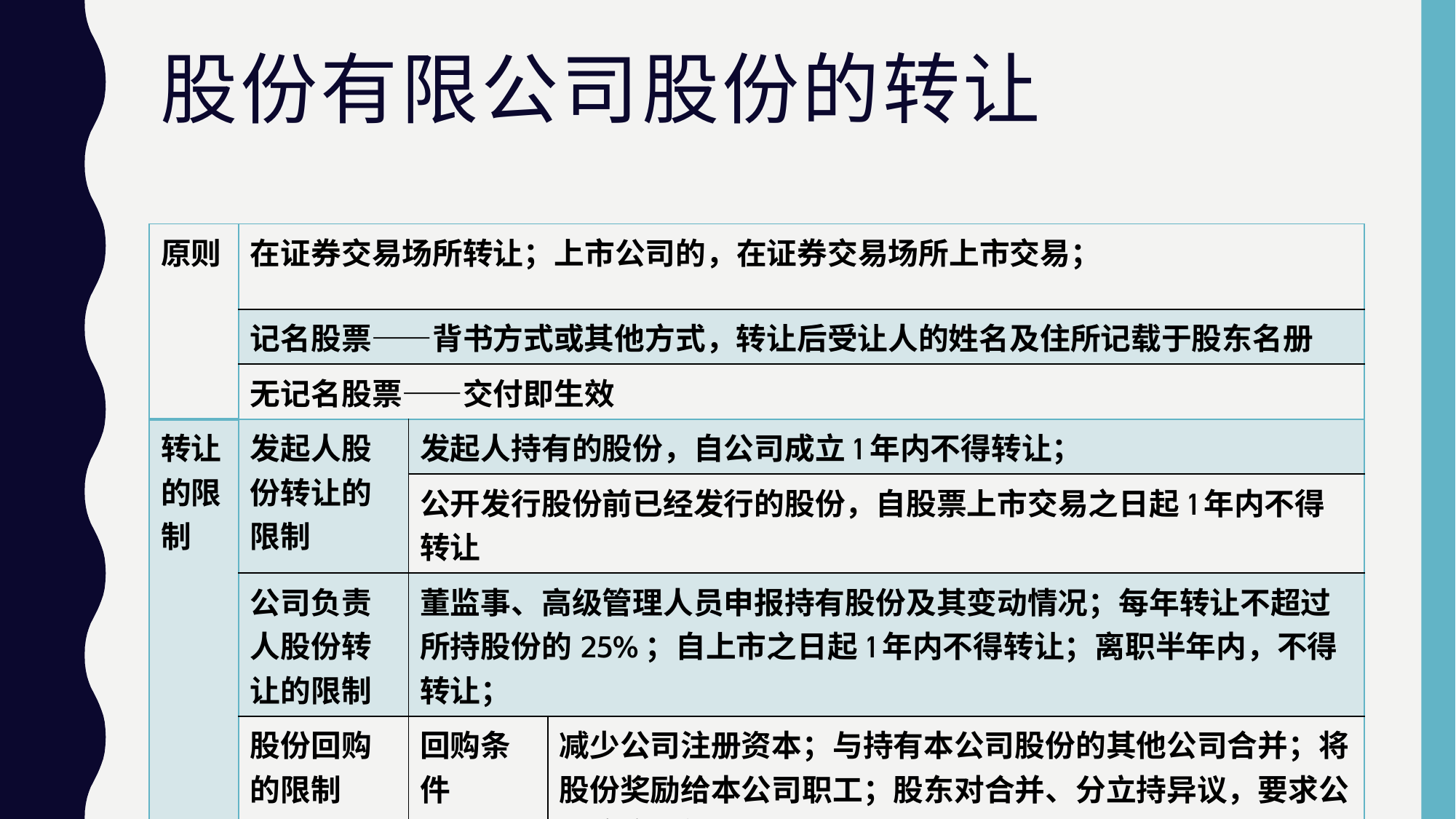

# 股份有限公司股份的转让
| 原则 | 在证券交易场所转让；上市公司的，在证券交易场所上市交易； |  |  |
| --- | --- | --- | --- |
|  | 记名股票——背书方式或其他方式，转让后受让人的姓名及住所记载于股东名册 |  |  |
|  | 无记名股票——交付即生效 |  |  |
| 转让的限制 | 发起人股份转让的限制 | 发起人持有的股份，自公司成立1年内不得转让； |  |
|  |  | 公开发行股份前已经发行的股份，自股票上市交易之日起1年内不得转让 |  |
|  | 公司负责人股份转让的限制 | 董监事、高级管理人员申报持有股份及其变动情况；每年转让不超过所持股份的25%；自上市之日起1年内不得转让；离职半年内，不得转让； |  |
|  | 股份回购的限制 | 回购条件 | 减少公司注册资本；与持有本公司股份的其他公司合并；将股份奖励给本公司职工；股东对合并、分立持异议，要求公司收购股份 |